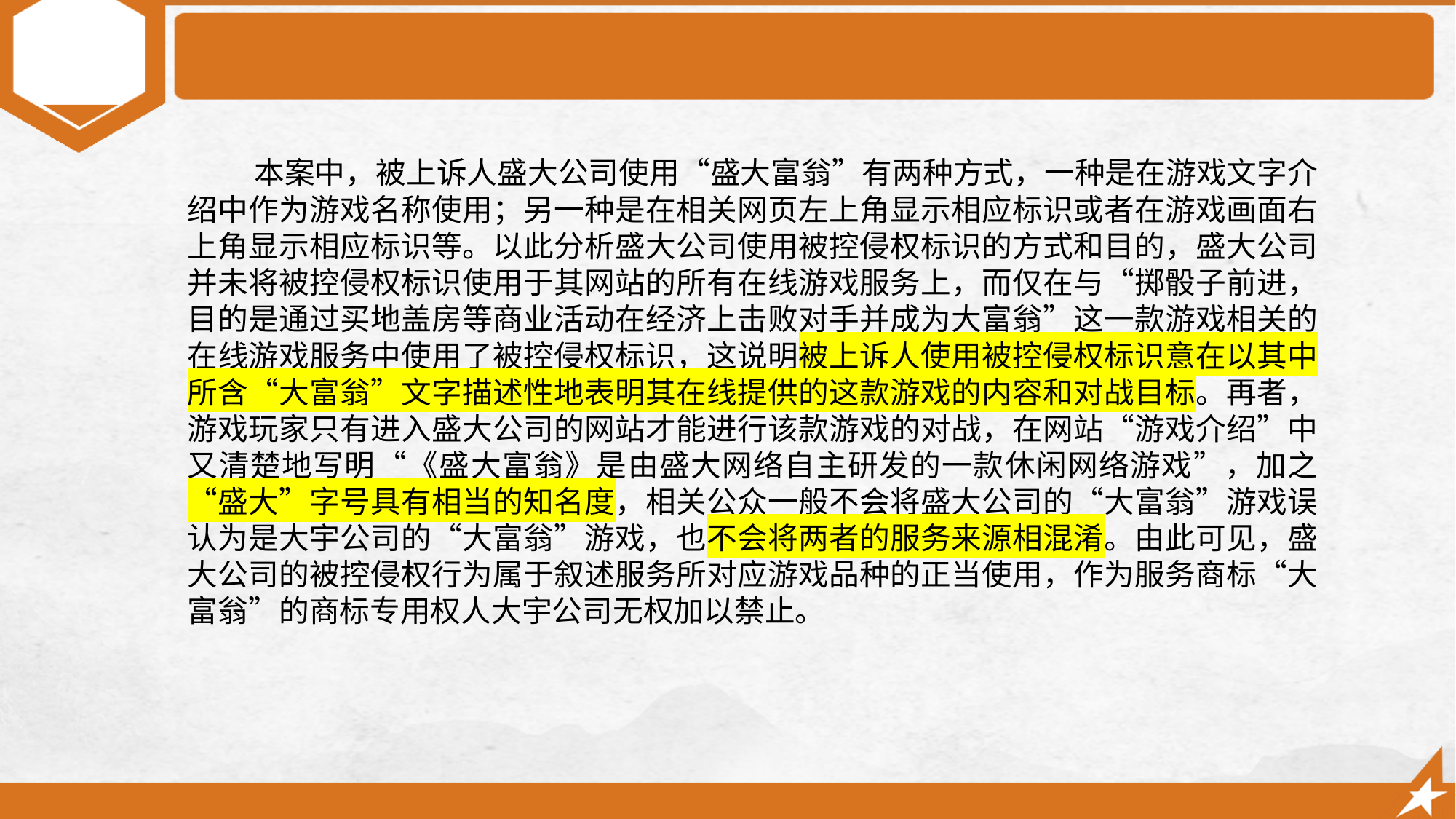

本案中，被上诉人盛大公司使用“盛大富翁”有两种方式，一种是在游戏文字介绍中作为游戏名称使用；另一种是在相关网页左上角显示相应标识或者在游戏画面右上角显示相应标识等。以此分析盛大公司使用被控侵权标识的方式和目的，盛大公司并未将被控侵权标识使用于其网站的所有在线游戏服务上，而仅在与“掷骰子前进，目的是通过买地盖房等商业活动在经济上击败对手并成为大富翁”这一款游戏相关的在线游戏服务中使用了被控侵权标识，这说明被上诉人使用被控侵权标识意在以其中所含“大富翁”文字描述性地表明其在线提供的这款游戏的内容和对战目标。再者，游戏玩家只有进入盛大公司的网站才能进行该款游戏的对战，在网站“游戏介绍”中又清楚地写明“《盛大富翁》是由盛大网络自主研发的一款休闲网络游戏”，加之“盛大”字号具有相当的知名度，相关公众一般不会将盛大公司的“大富翁”游戏误认为是大宇公司的“大富翁”游戏，也不会将两者的服务来源相混淆。由此可见，盛大公司的被控侵权行为属于叙述服务所对应游戏品种的正当使用，作为服务商标“大富翁”的商标专用权人大宇公司无权加以禁止。